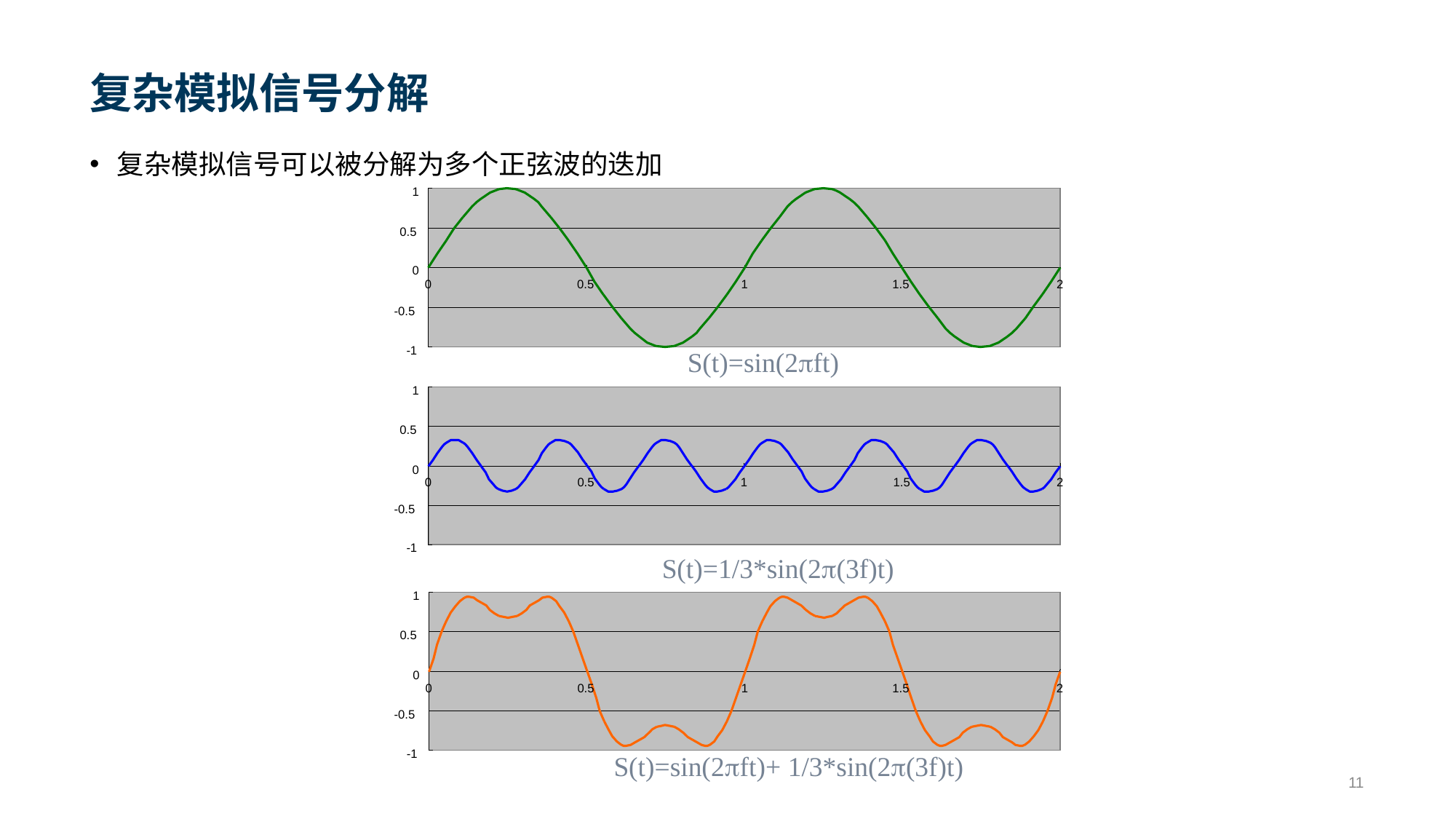

# 复杂模拟信号分解
复杂模拟信号可以被分解为多个正弦波的迭加
1

0.5

0

0
0.5
1
1.5
2

-0.5

-1

S(t)=sin(2πft)
1

0.5

0

0
0.5
1
1.5
2

-0.5

-1

S(t)=1/3*sin(2π(3f)t)
1

0.5

0

0
0.5
1
1.5
2
-0.5

-1

S(t)=sin(2πft)+ 1/3*sin(2π(3f)t)
11